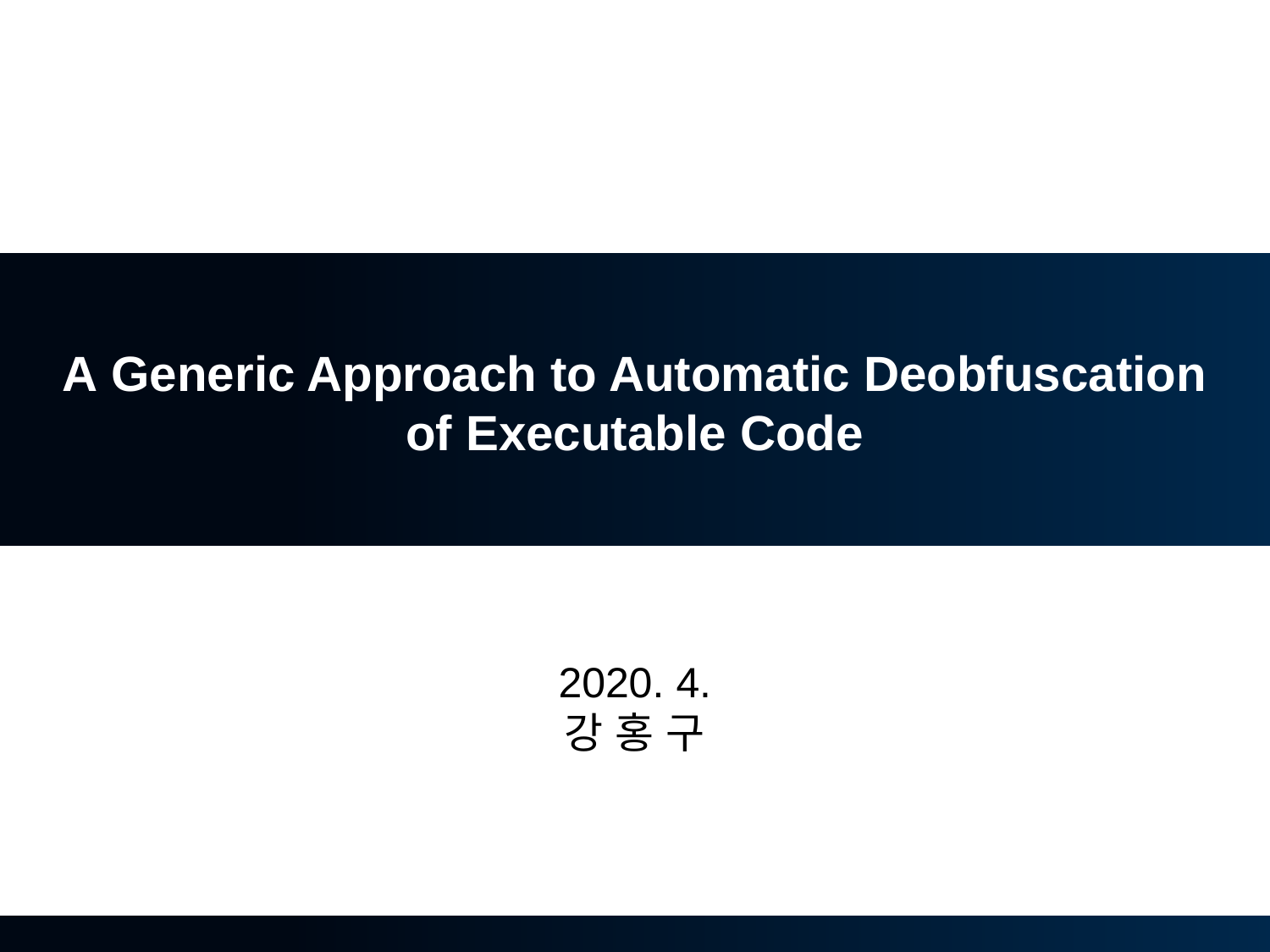

# A Generic Approach to Automatic Deobfuscation of Executable Code
2020. 4.
강 홍 구